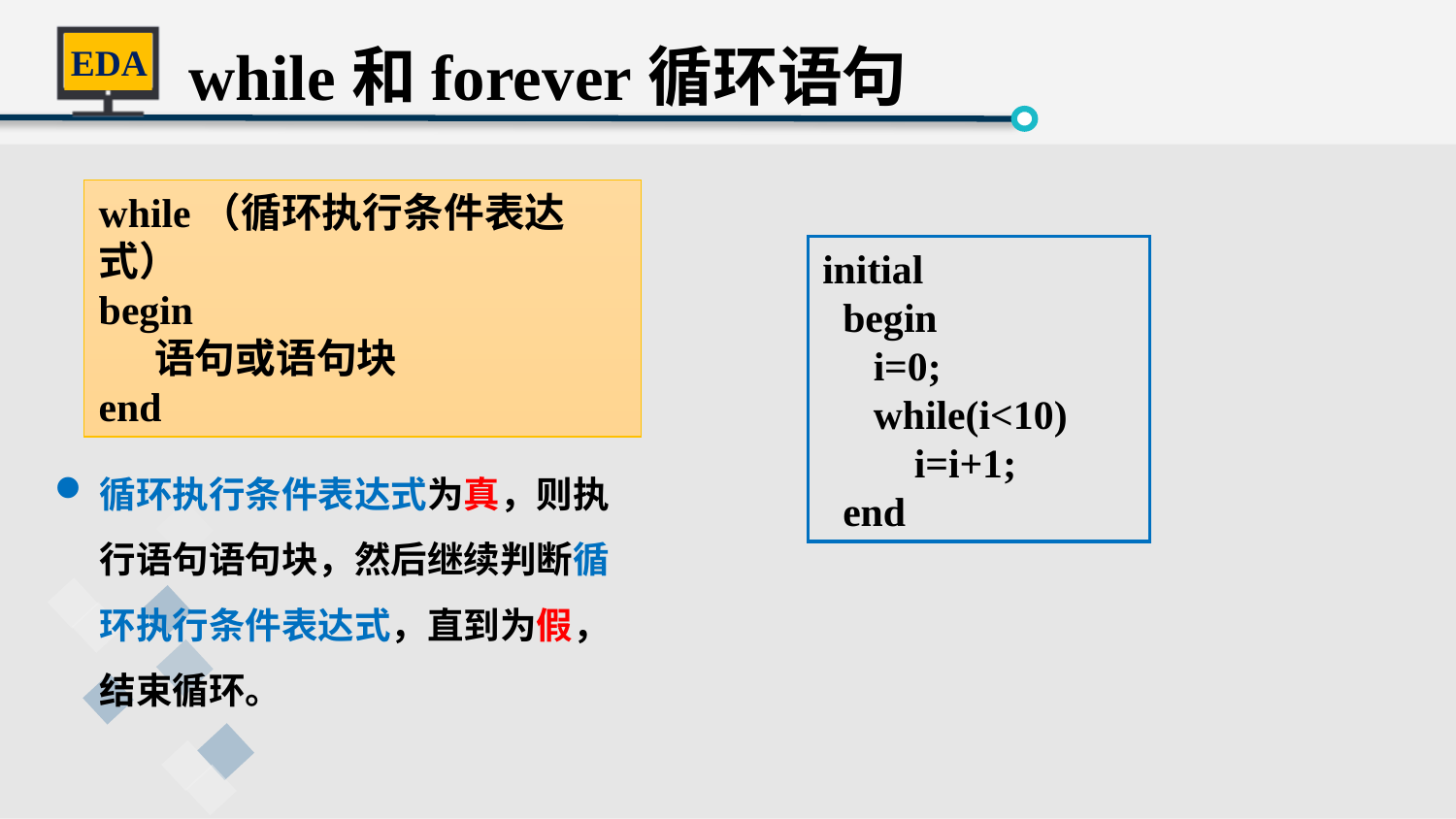

while和forever循环语句
while（循环执行条件表达式）
begin
     语句或语句块
end
initial
  begin
     i=0;
     while(i<10)
         i=i+1;
  end
循环执行条件表达式为真，则执行语句语句块，然后继续判断循环执行条件表达式，直到为假，结束循环。